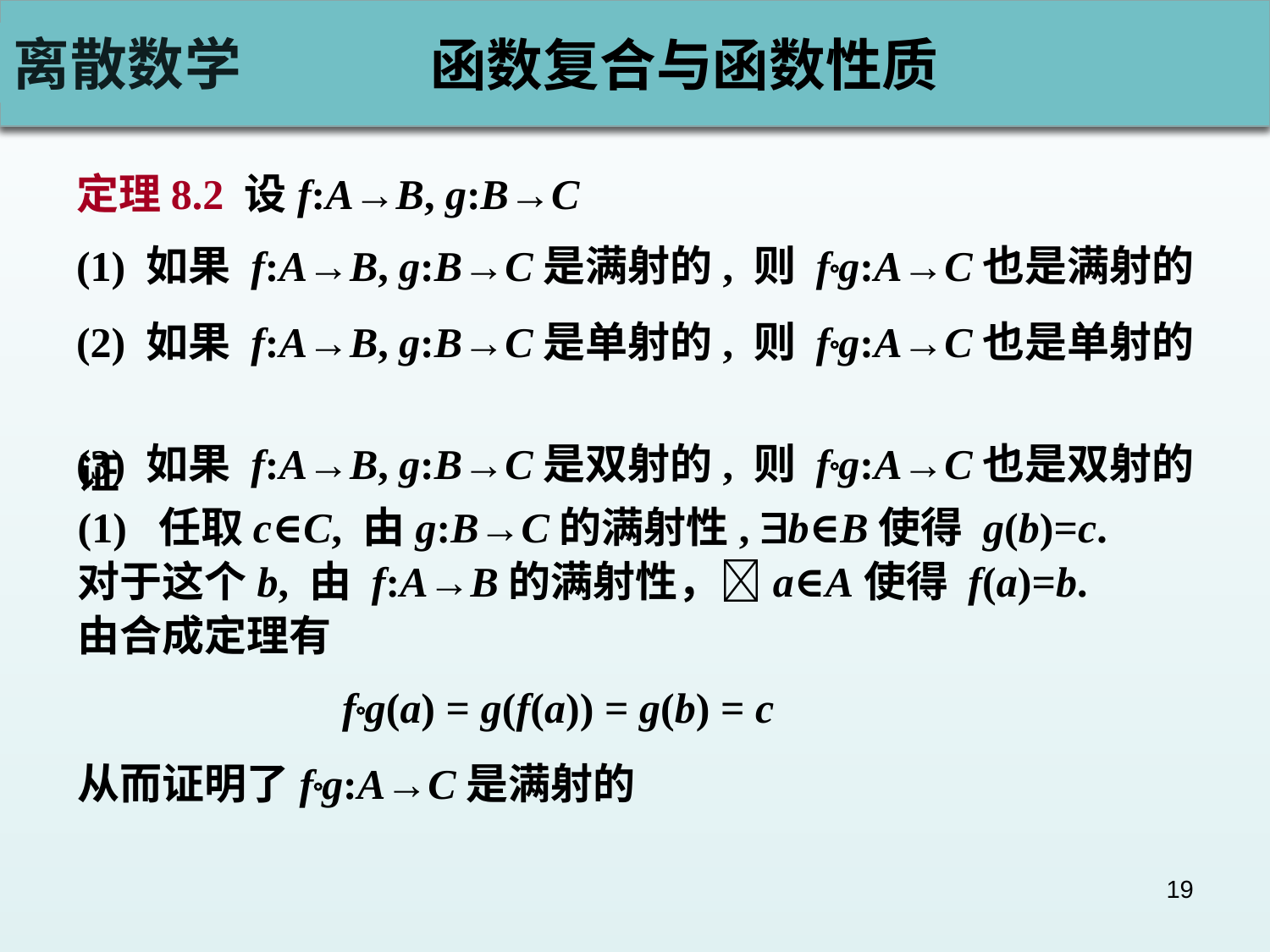

# 函数复合与函数性质
定理8.2 设f:A→B, g:B→C
(1) 如果 f:A→B, g:B→C是满射的, 则 f°g:A→C也是满射的
(2) 如果 f:A→B, g:B→C是单射的, 则 f°g:A→C也是单射的
(3) 如果 f:A→B, g:B→C是双射的, 则 f°g:A→C也是双射的
证
(1)  任取c∈C, 由g:B→C的满射性, ∃b∈B使得 g(b)=c.
对于这个b, 由 f:A→B的满射性，∃a∈A使得 f(a)=b.
由合成定理有
                         f°g(a) = g(f(a)) = g(b) = c
从而证明了f°g:A→C是满射的
19